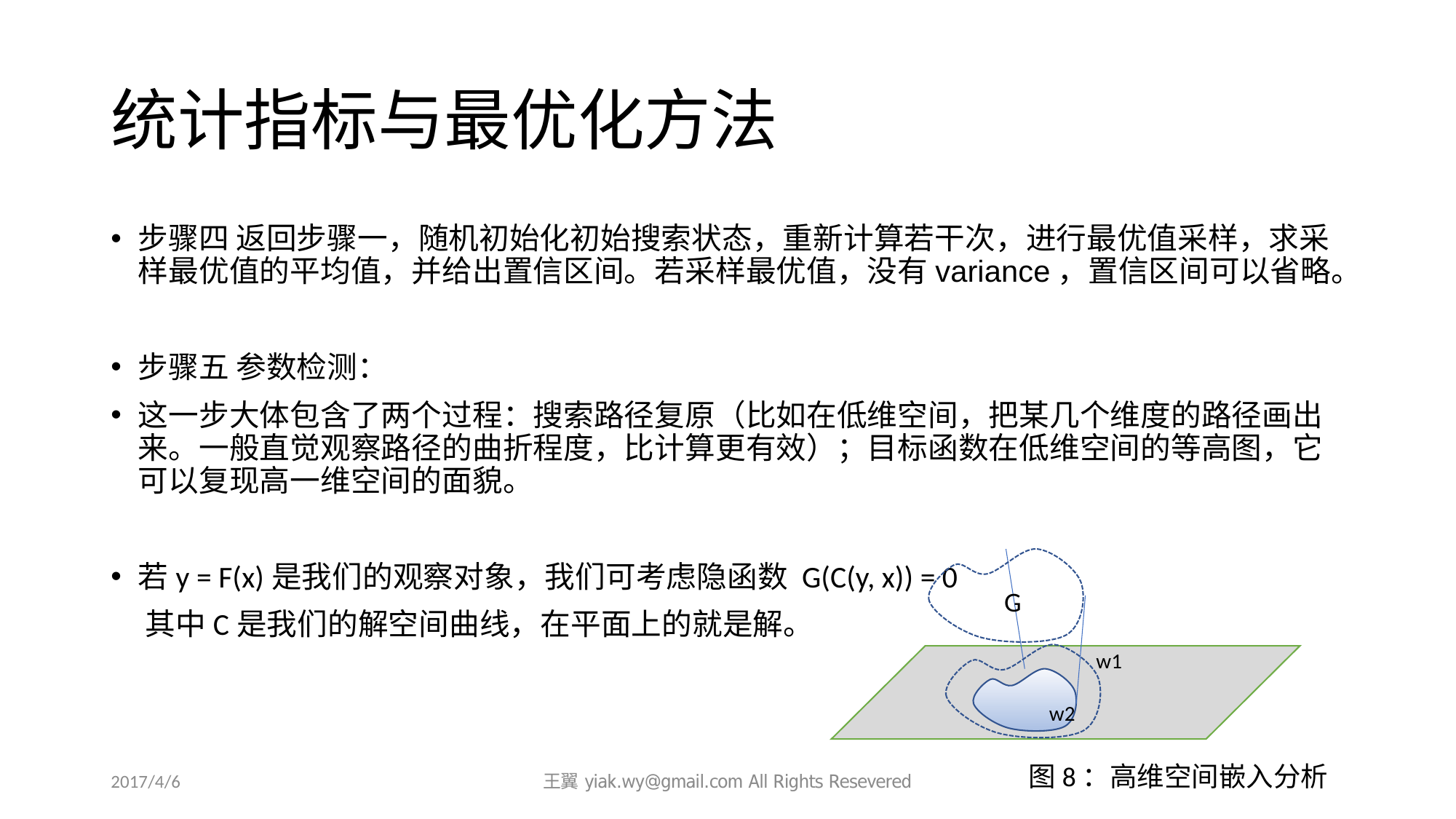

# 统计指标与最优化方法
步骤四 返回步骤一，随机初始化初始搜索状态，重新计算若干次，进行最优值采样，求采样最优值的平均值，并给出置信区间。若采样最优值，没有variance，置信区间可以省略。

步骤五 参数检测：
这一步大体包含了两个过程：搜索路径复原（比如在低维空间，把某几个维度的路径画出来。一般直觉观察路径的曲折程度，比计算更有效）；目标函数在低维空间的等高图，它可以复现高一维空间的面貌。

若y = F(x)是我们的观察对象，我们可考虑隐函数 G(C(y, x)) = 0
    其中C是我们的解空间曲线，在平面上的就是解。

G
w1

w2
图8：高维空间嵌入分析
2017/4/6
王翼 yiak.wy@gmail.com All Rights Resevered